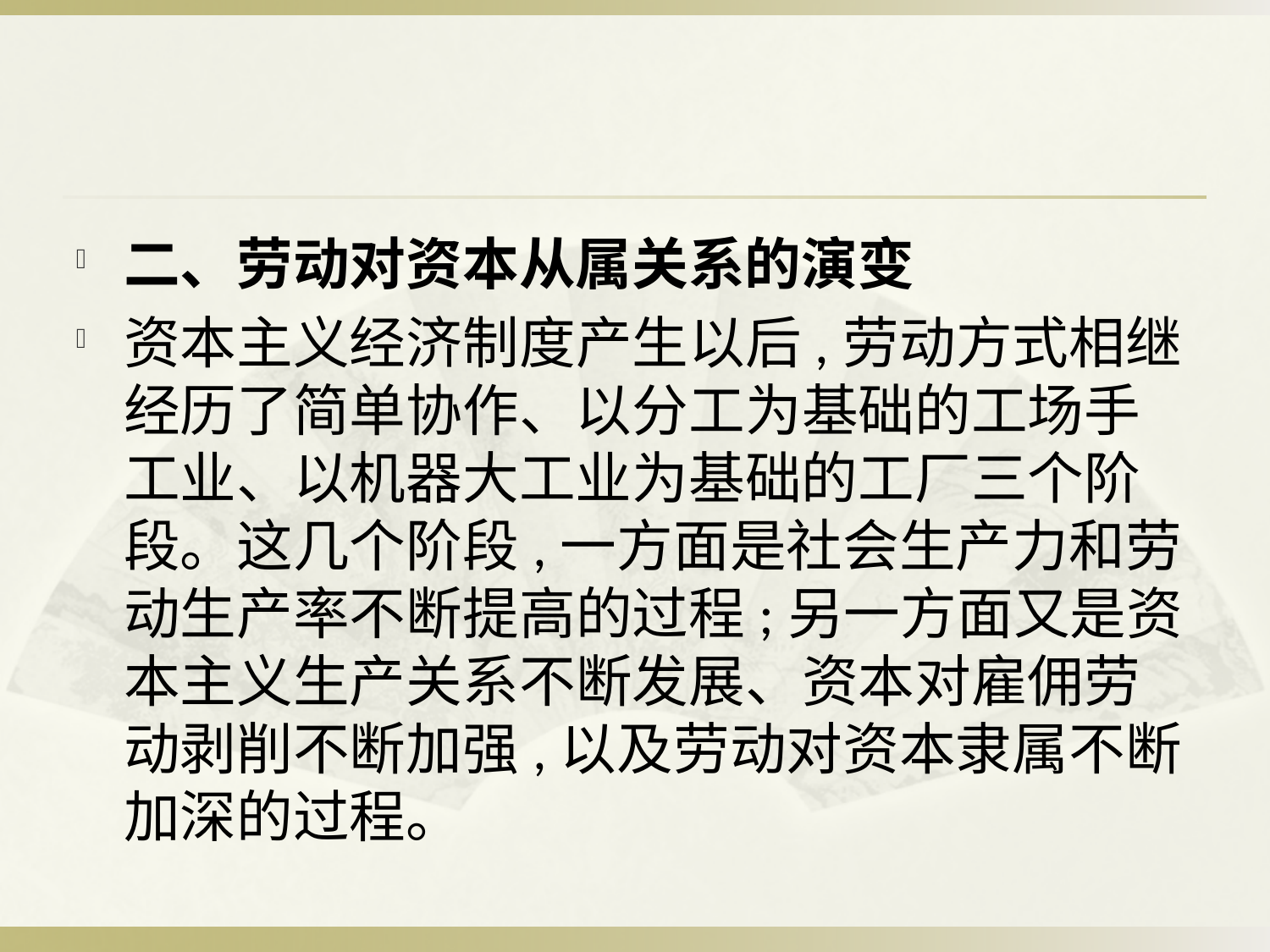

#
二、劳动对资本从属关系的演变
资本主义经济制度产生以后,劳动方式相继经历了简单协作、以分工为基础的工场手工业、以机器大工业为基础的工厂三个阶段。这几个阶段,一方面是社会生产力和劳动生产率不断提高的过程;另一方面又是资本主义生产关系不断发展、资本对雇佣劳动剥削不断加强,以及劳动对资本隶属不断加深的过程。